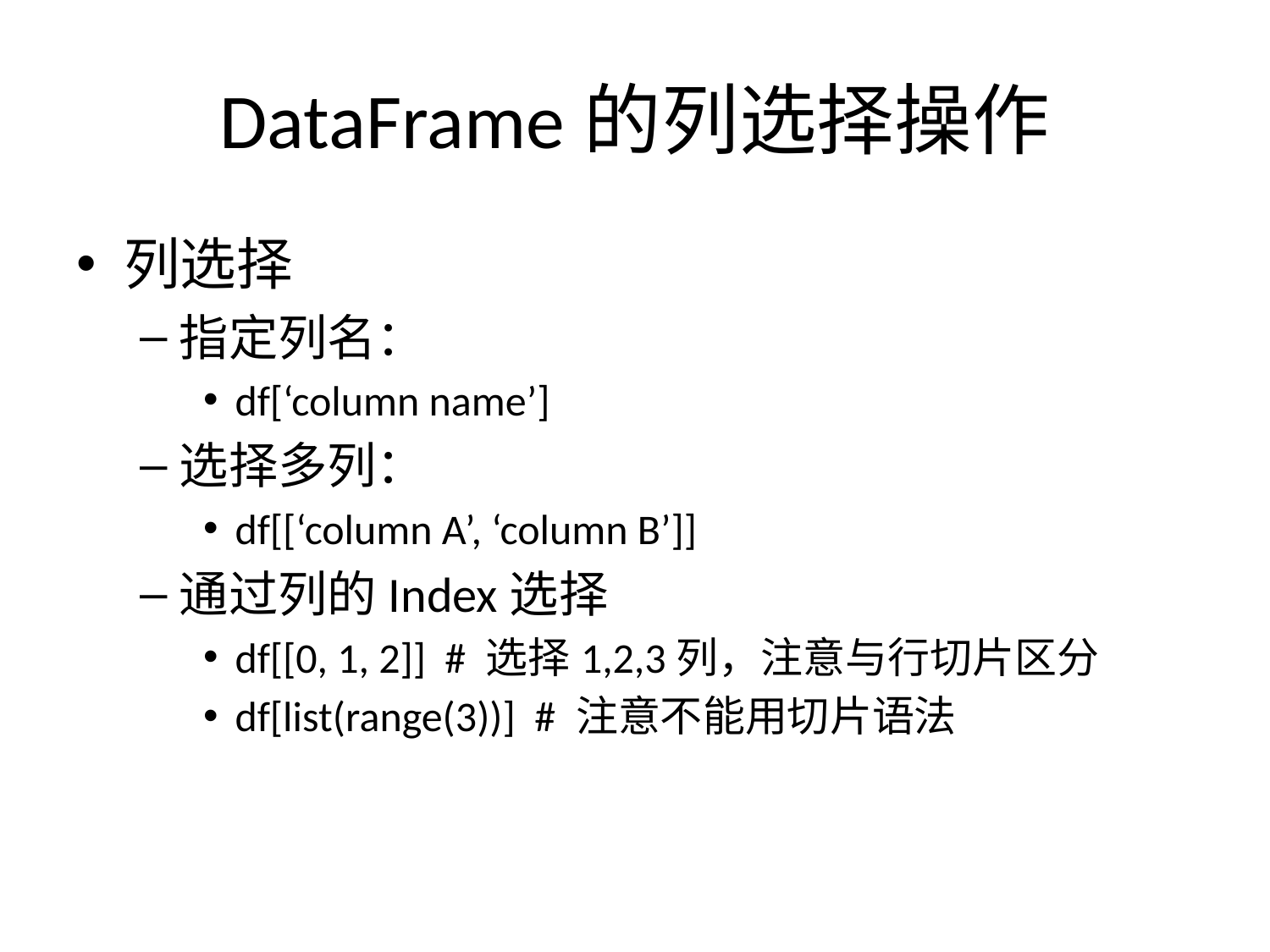

# DataFrame的列选择操作
列选择
指定列名：
df[‘column name’]
选择多列：
df[[‘column A’, ‘column B’]]
通过列的Index选择
df[[0, 1, 2]]  # 选择1,2,3列，注意与行切片区分
df[list(range(3))]  # 注意不能用切片语法